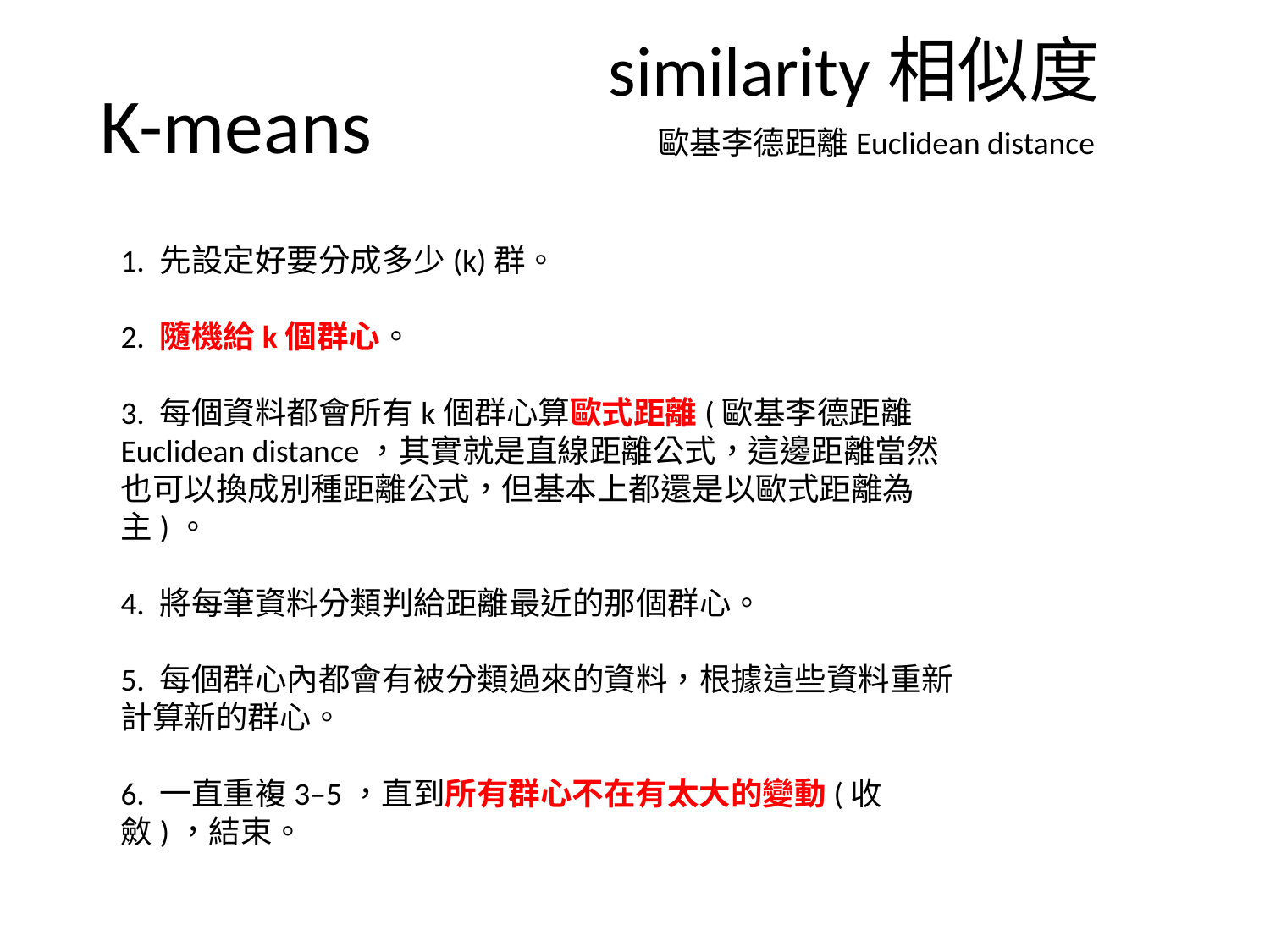

similarity相似度
# K-means
歐基李德距離Euclidean distance
1. 先設定好要分成多少(k)群。

2. 隨機給k個群心。

3. 每個資料都會所有k個群心算歐式距離(歐基李德距離Euclidean distance，其實就是直線距離公式，這邊距離當然也可以換成別種距離公式，但基本上都還是以歐式距離為主)。

4. 將每筆資料分類判給距離最近的那個群心。

5. 每個群心內都會有被分類過來的資料，根據這些資料重新計算新的群心。

6. 一直重複3–5，直到所有群心不在有太大的變動(收斂)，結束。